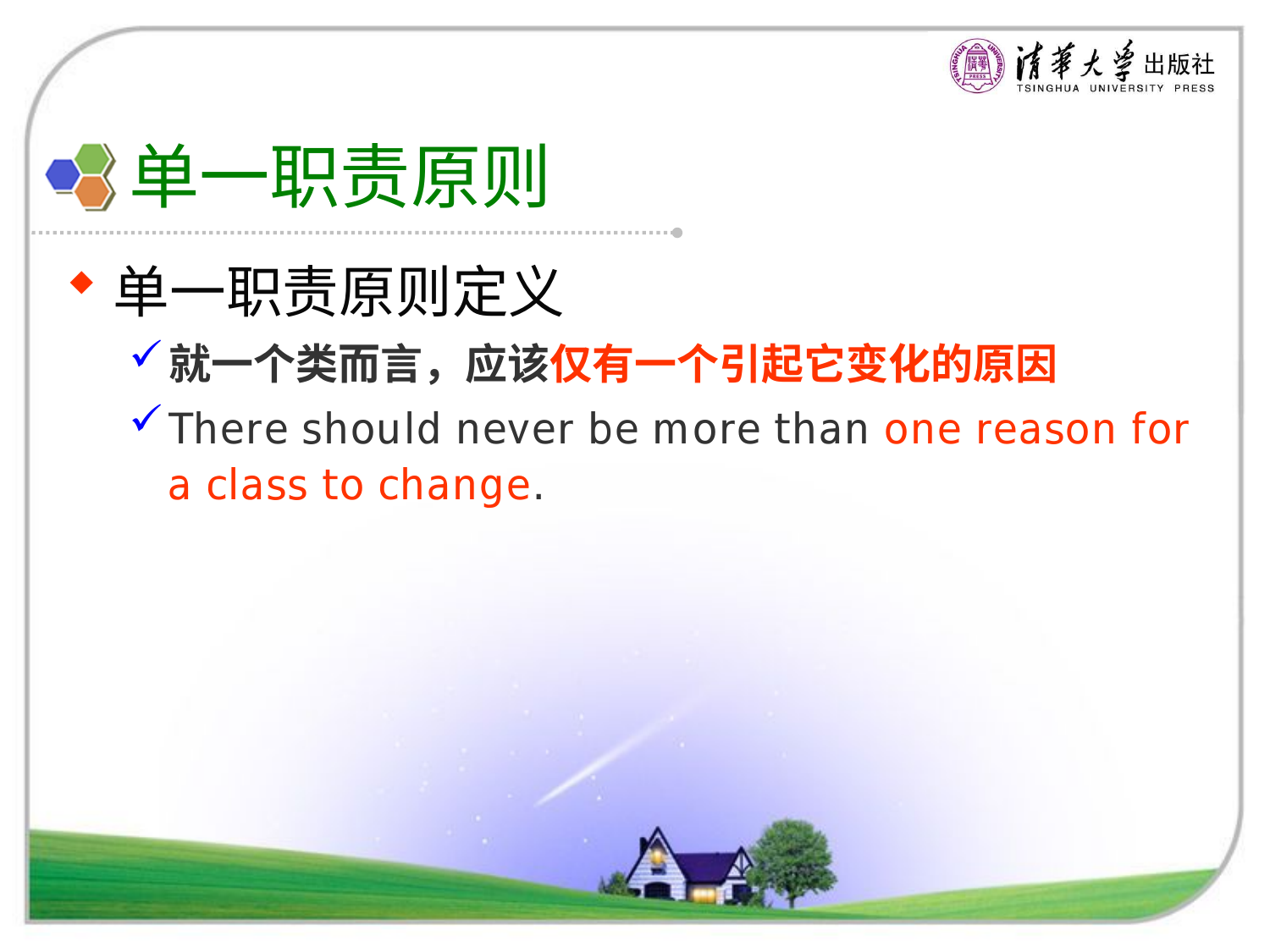

# 单一职责原则
单一职责原则定义
就一个类而言，应该仅有一个引起它变化的原因
There should never be more than one reason for a class to change.